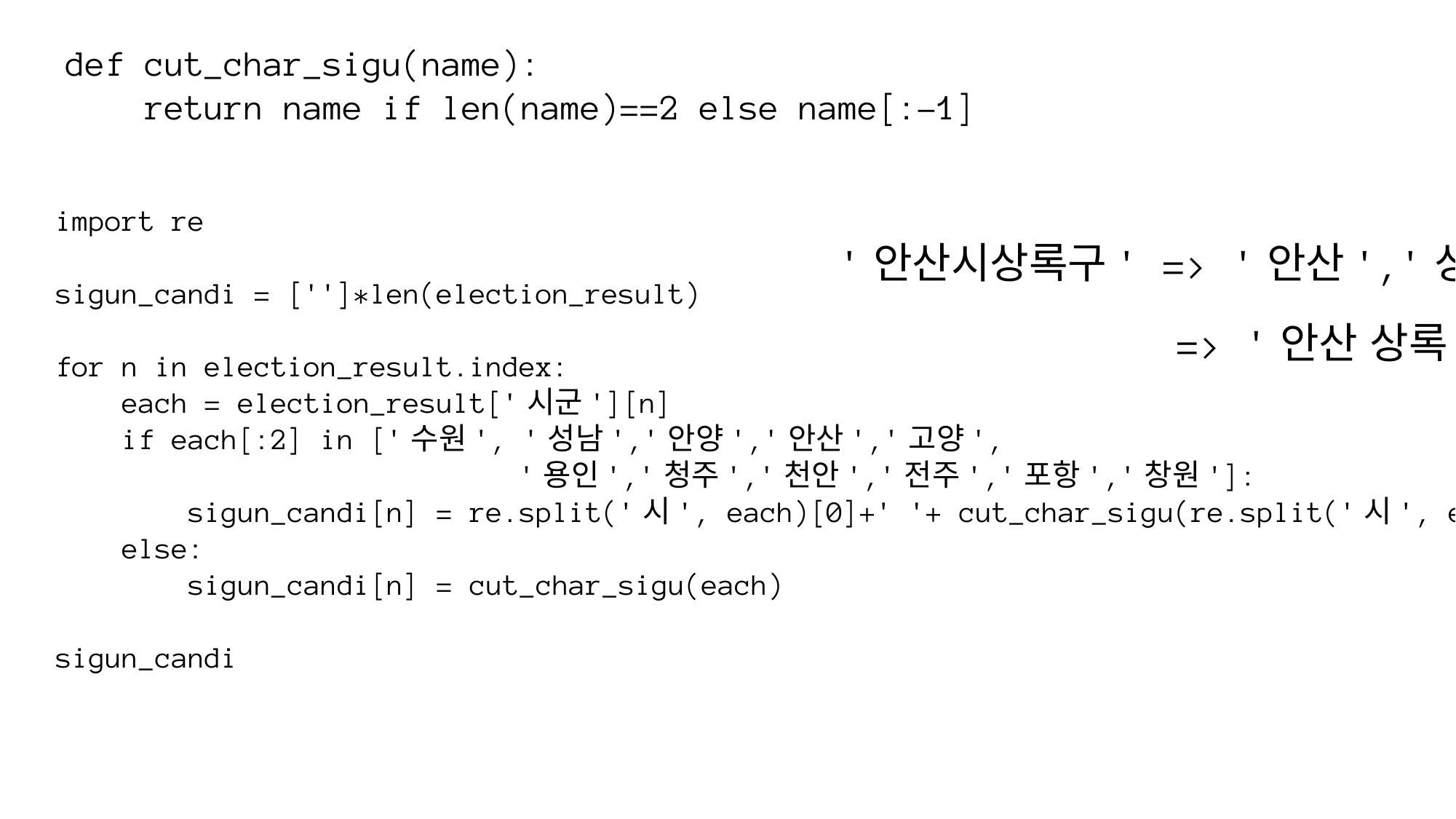

def cut_char_sigu(name):
    return name if len(name)==2 else name[:-1]
import re

sigun_candi = ['']*len(election_result)

for n in election_result.index:
    each = election_result['시군'][n]
    if each[:2] in ['수원', '성남','안양','안산','고양',
                            '용인','청주','천안','전주','포항','창원']:
        sigun_candi[n] = re.split('시', each)[0]+' '+ cut_char_sigu(re.split('시', each)[1])
    else:
        sigun_candi[n] = cut_char_sigu(each)

sigun_candi
'안산시상록구'
=> '안산','상록구'
=> '안산 상록'